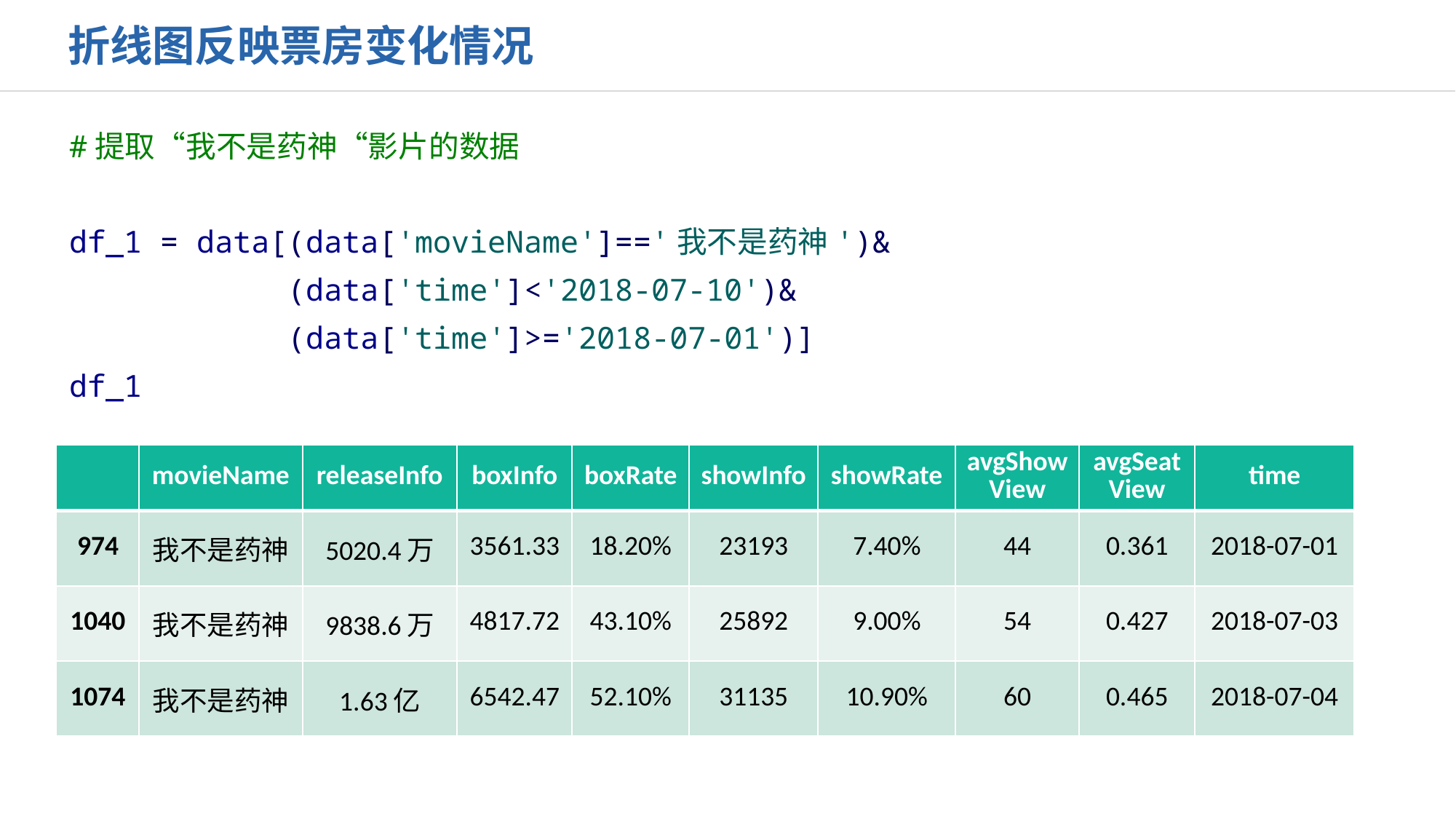

折线图反映票房变化情况
#提取“我不是药神“影片的数据

df_1 = data[(data['movieName']=='我不是药神')&
            (data['time']<'2018-07-10')&
		(data['time']>='2018-07-01')]
df_1

|  | movieName | releaseInfo | boxInfo | boxRate | showInfo | showRate | avgShowView | avgSeatView | time |
| --- | --- | --- | --- | --- | --- | --- | --- | --- | --- |
| 974 | 我不是药神 | 5020.4万 | 3561.33 | 18.20% | 23193 | 7.40% | 44 | 0.361 | 2018-07-01 |
| 1040 | 我不是药神 | 9838.6万 | 4817.72 | 43.10% | 25892 | 9.00% | 54 | 0.427 | 2018-07-03 |
| 1074 | 我不是药神 | 1.63亿 | 6542.47 | 52.10% | 31135 | 10.90% | 60 | 0.465 | 2018-07-04 |